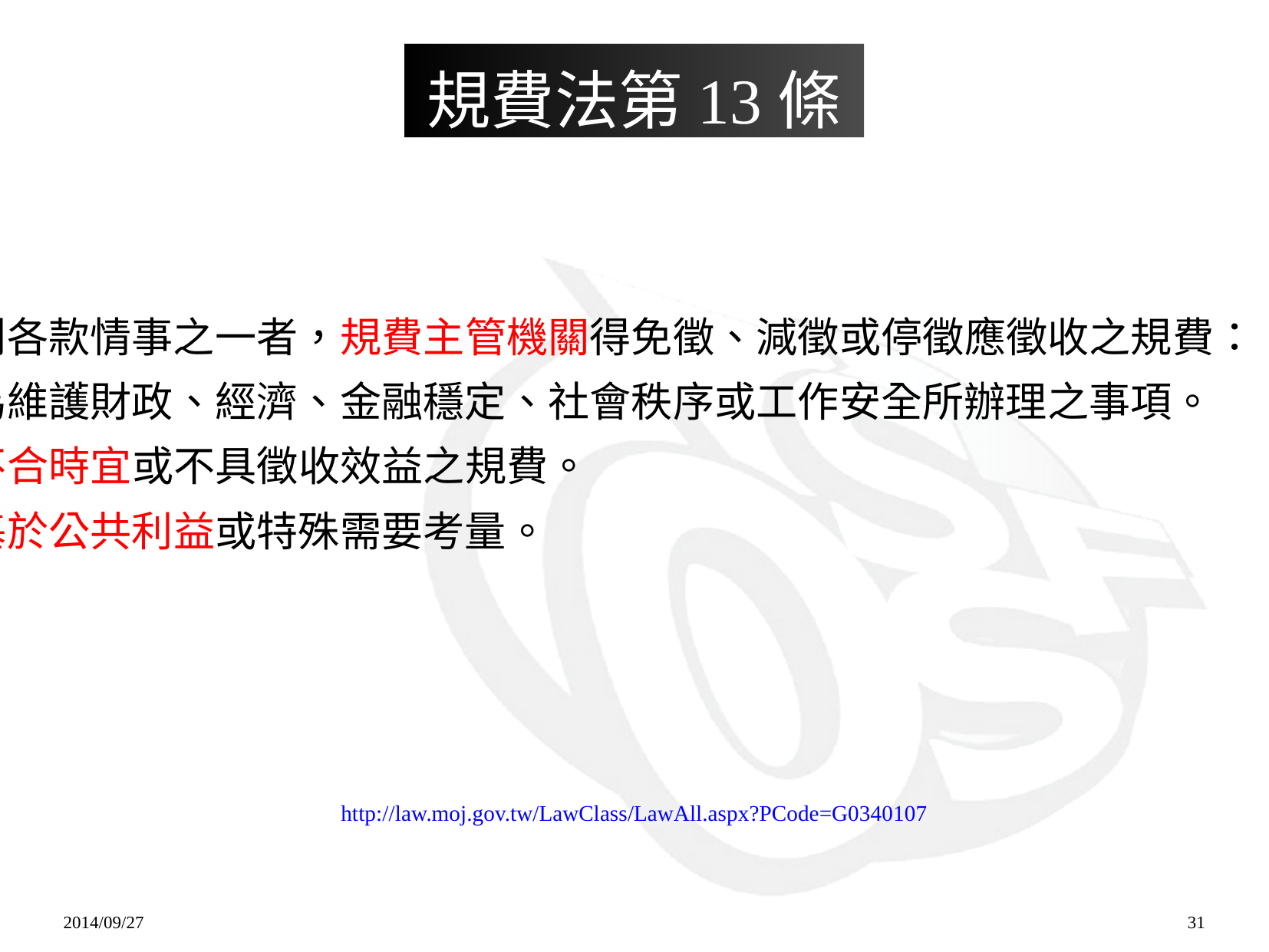

規費法第13條
有下列各款情事之一者，規費主管機關得免徵、減徵或停徵應徵收之規費：
一、為維護財政、經濟、金融穩定、社會秩序或工作安全所辦理之事項。
二、不合時宜或不具徵收效益之規費。
三、基於公共利益或特殊需要考量。
http://law.moj.gov.tw/LawClass/LawAll.aspx?PCode=G0340107
2014/09/27
31